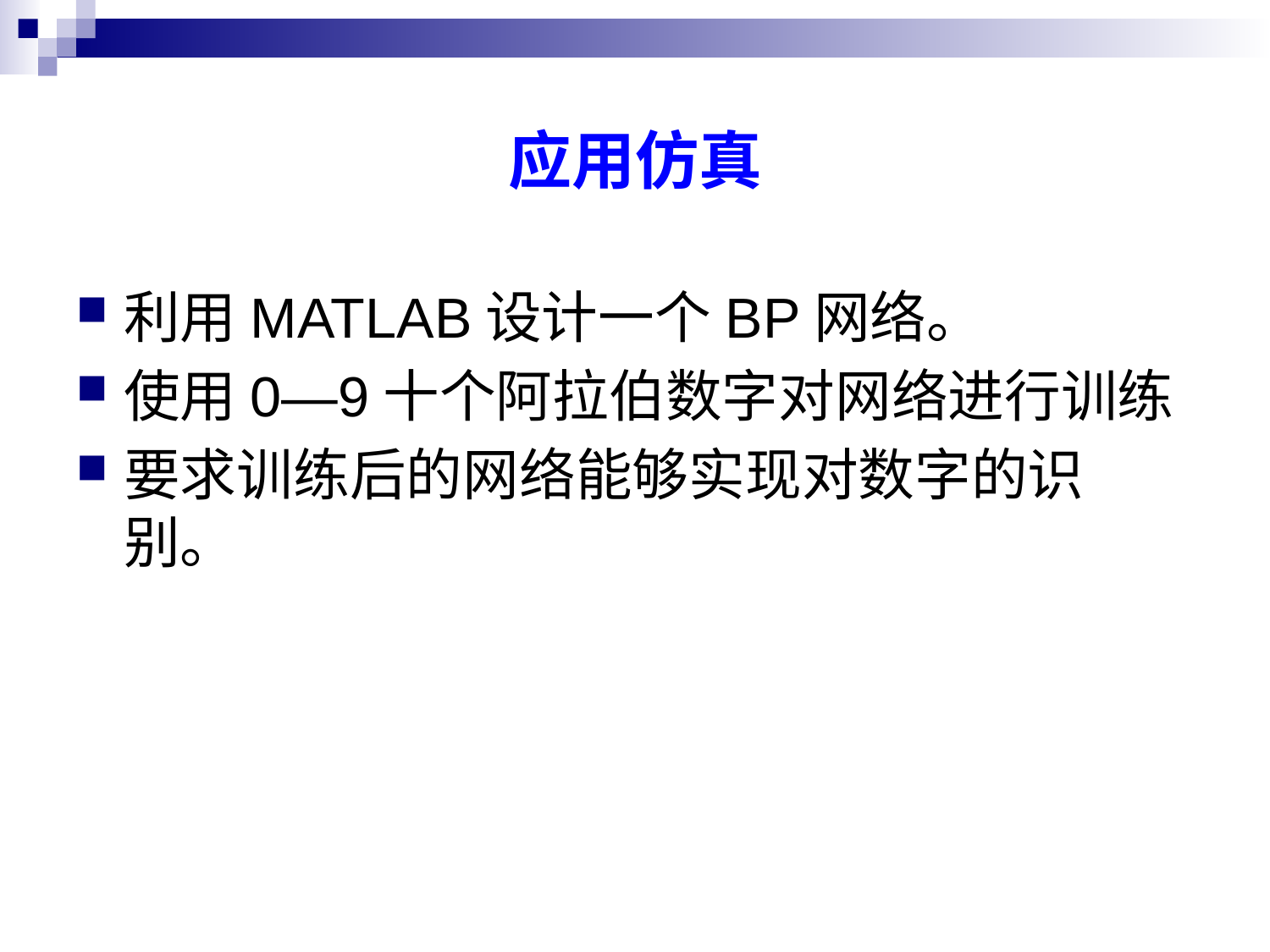

# 应用仿真
利用MATLAB设计一个BP网络。
使用0—9十个阿拉伯数字对网络进行训练
要求训练后的网络能够实现对数字的识别。